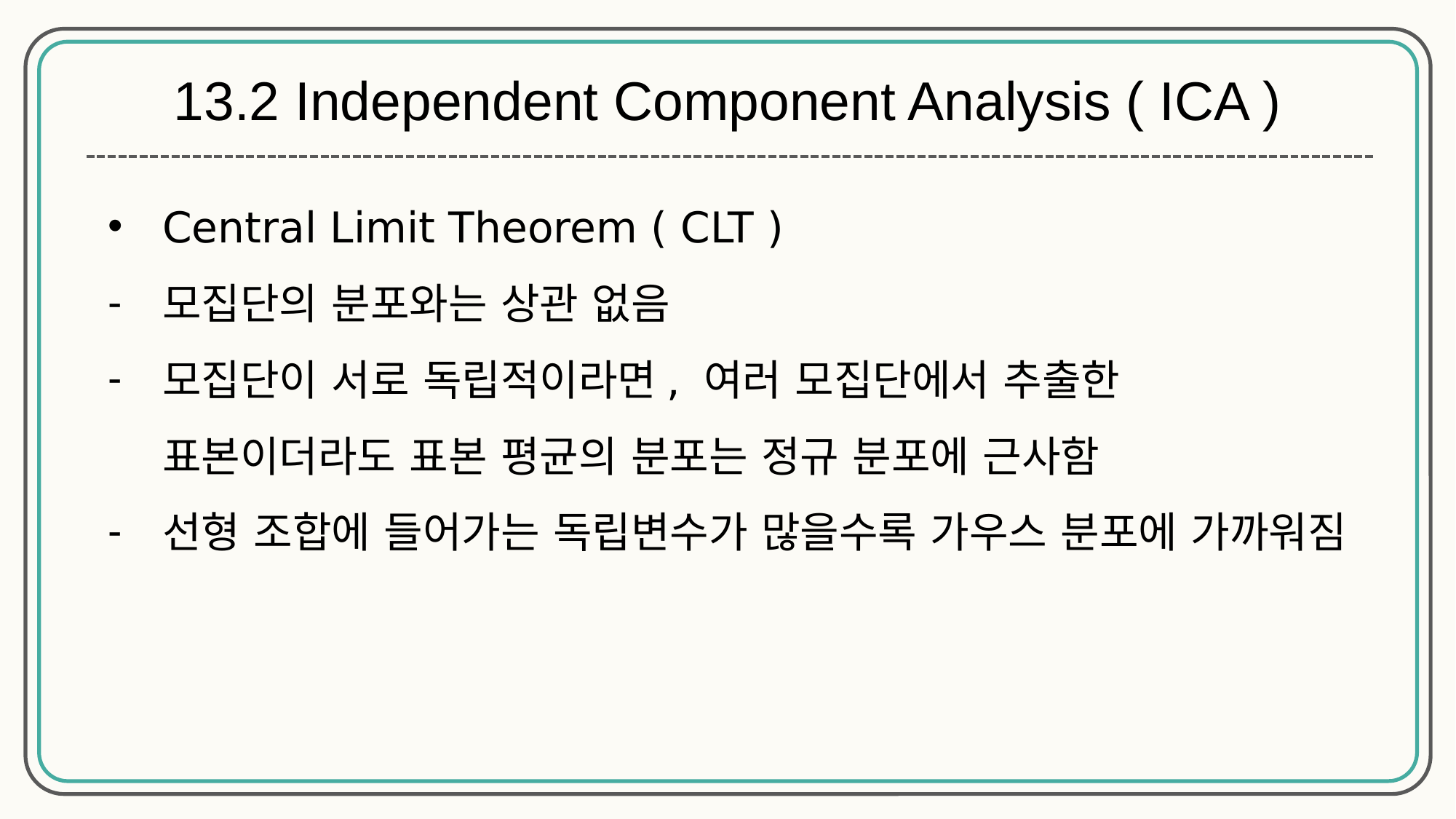

13.2 Independent Component Analysis ( ICA )
Central Limit Theorem ( CLT )
모집단의 분포와는 상관 없음
모집단이 서로 독립적이라면, 여러 모집단에서 추출한 표본이더라도 표본 평균의 분포는 정규 분포에 근사함
선형 조합에 들어가는 독립변수가 많을수록 가우스 분포에 가까워짐